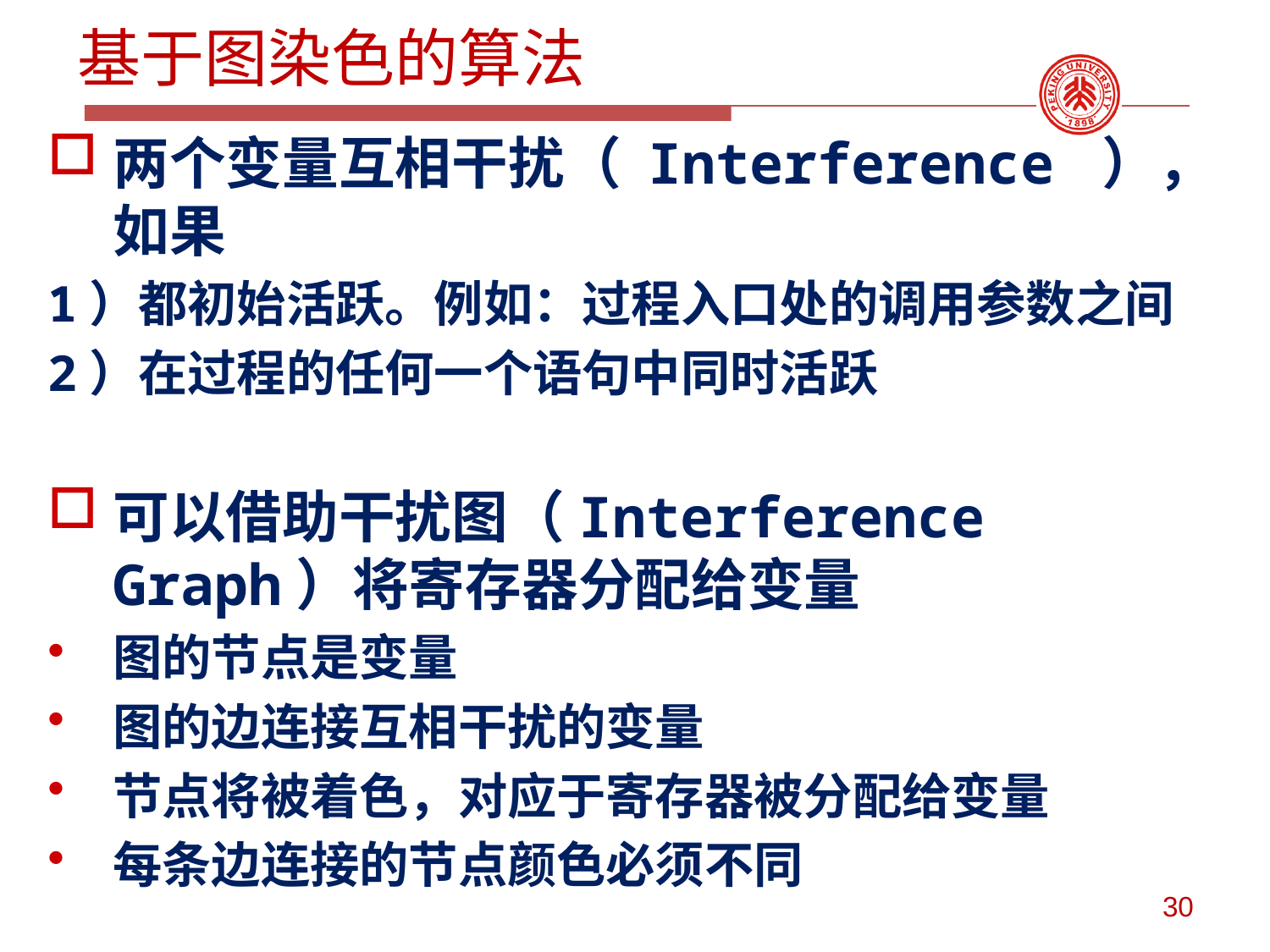

# 基于图染色的算法
两个变量互相干扰（ Interference ），如果
1）都初始活跃。例如：过程入口处的调用参数之间
2）在过程的任何一个语句中同时活跃

可以借助干扰图（Interference Graph）将寄存器分配给变量
图的节点是变量
图的边连接互相干扰的变量
节点将被着色，对应于寄存器被分配给变量
每条边连接的节点颜色必须不同

30